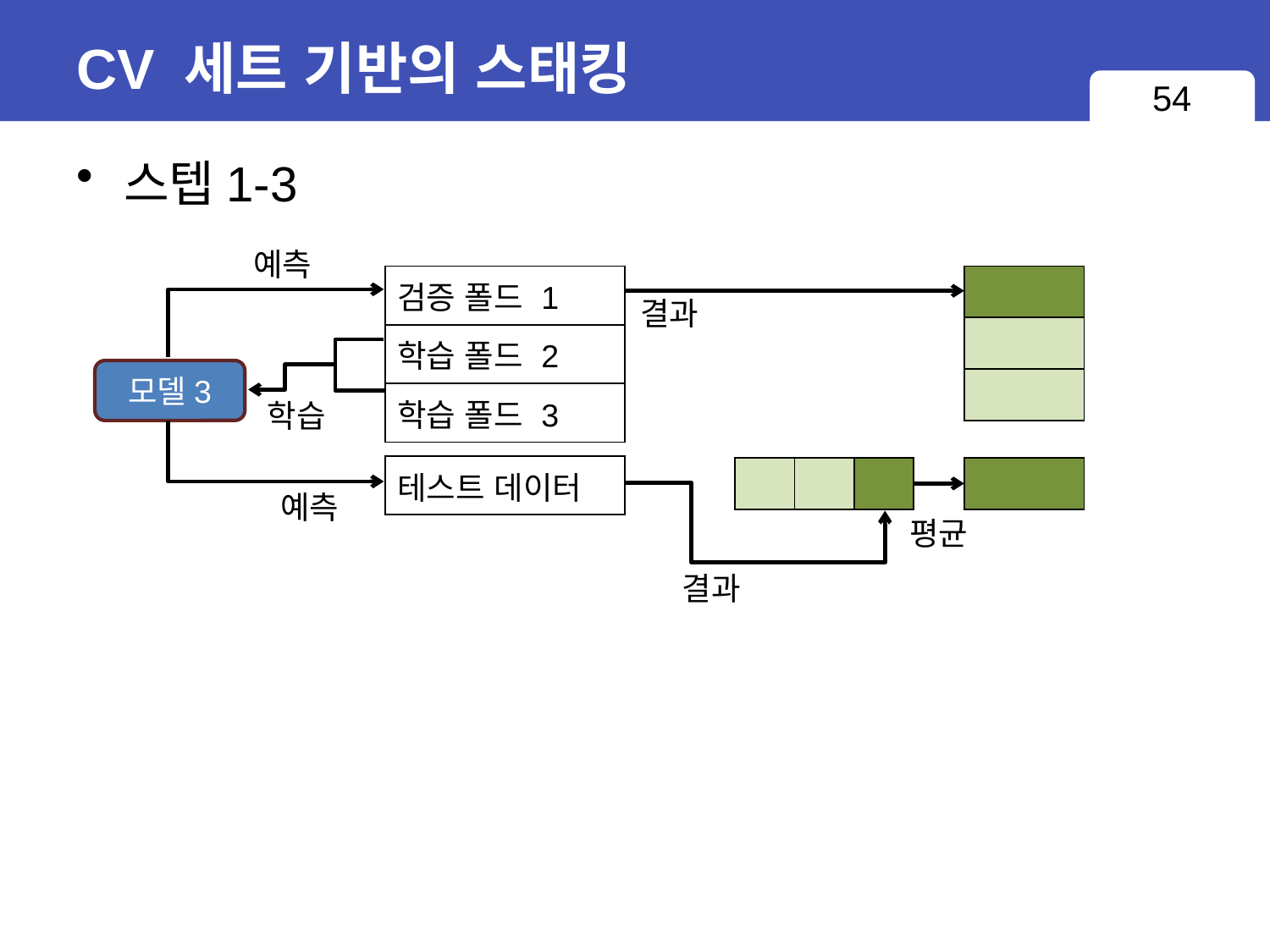

# CV 세트 기반의 스태킹
54
스텝1-3
예측
| 검증 폴드 1 |
| --- |
| 학습 폴드 2 |
| 학습 폴드 3 |
|  |
| --- |
|  |
|  |
결과

모델3

학습

| 테스트 데이터 |
| --- |
|  |
| --- |
|  |
| --- |
|  |
| --- |
|  |
| --- |
예측

평균
결과